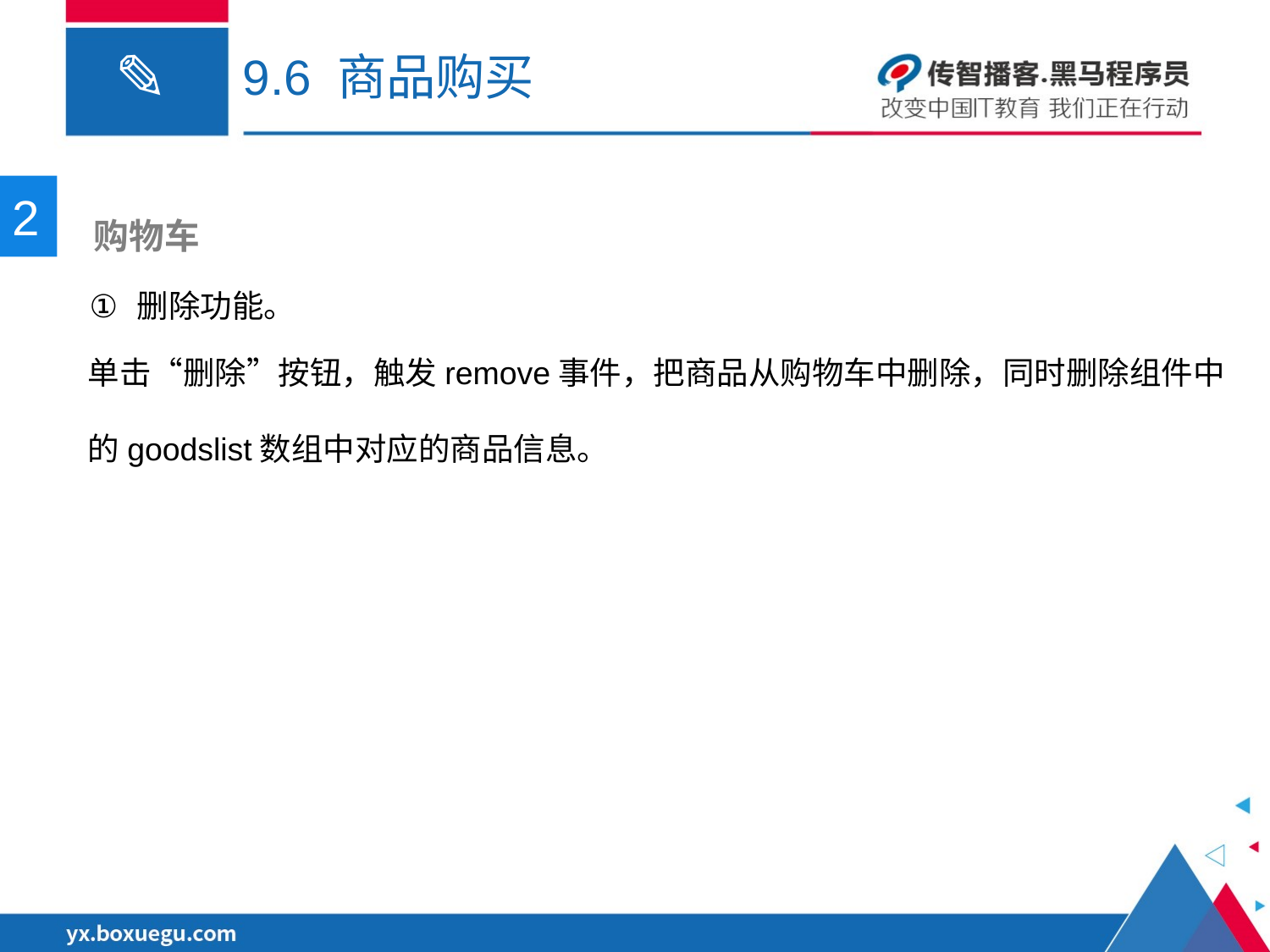

# 9.6 商品购买

2
  购物车
删除功能。
单击“删除”按钮，触发remove事件，把商品从购物车中删除，同时删除组件中的goodslist数组中对应的商品信息。